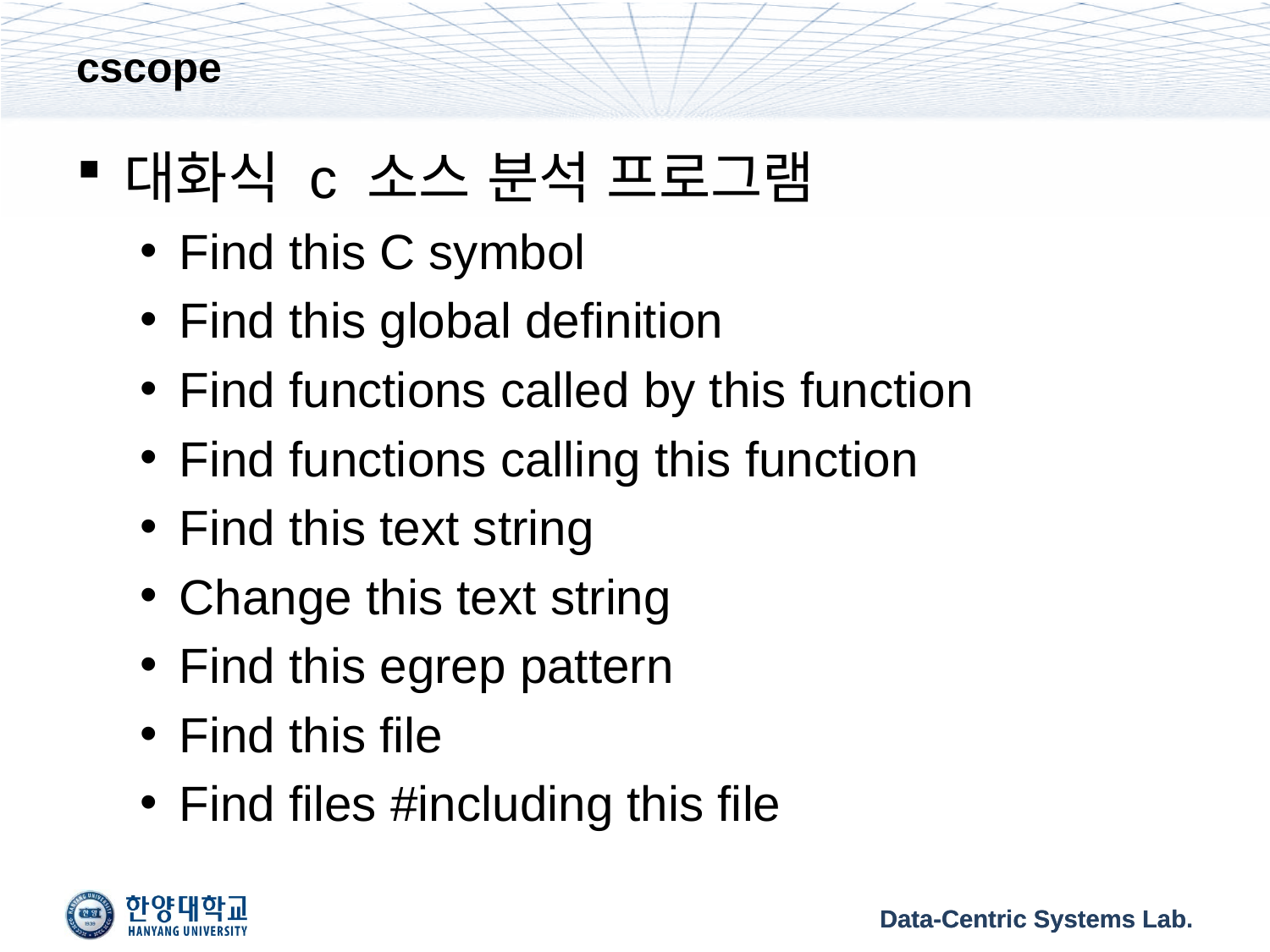

# cscope
대화식 c 소스 분석 프로그램
Find this C symbol
Find this global definition
Find functions called by this function
Find functions calling this function
Find this text string
Change this text string
Find this egrep pattern
Find this file
Find files #including this file